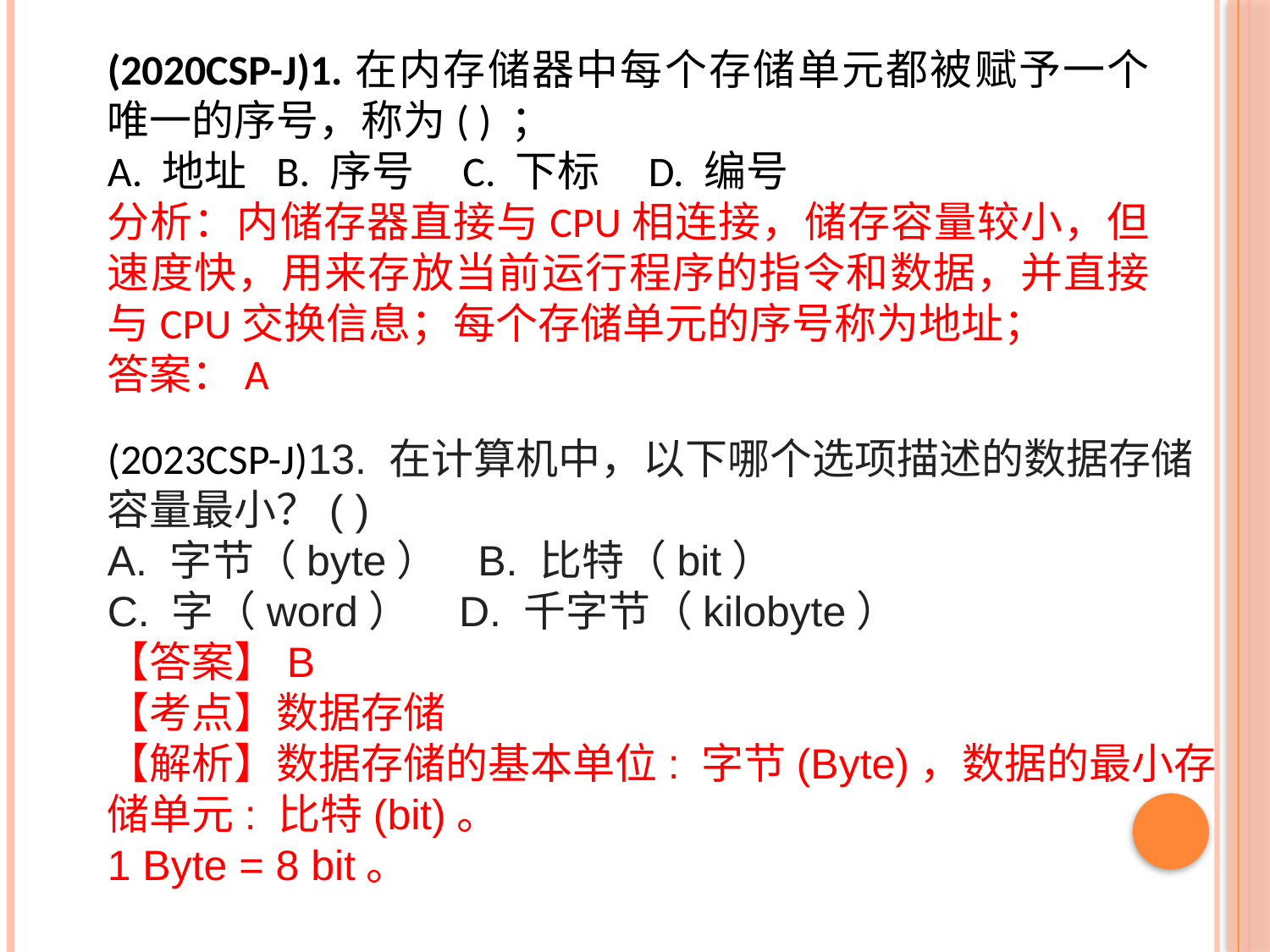

(2020CSP-J)1.在内存储器中每个存储单元都被赋予一个唯一的序号，称为( ) ；
A. 地址  B. 序号    C. 下标    D. 编号
分析：内储存器直接与CPU相连接，储存容量较小，但速度快，用来存放当前运行程序的指令和数据，并直接与CPU交换信息；每个存储单元的序号称为地址；
答案：A
(2023CSP-J)13. 在计算机中，以下哪个选项描述的数据存储容量最小？( )
A. 字节（byte）   B. 比特（bit）
C. 字（word）    D. 千字节（kilobyte）
【答案】B
【考点】数据存储
【解析】数据存储的基本单位: 字节(Byte)，数据的最小存储单元: 比特(bit)。
1 Byte = 8 bit。